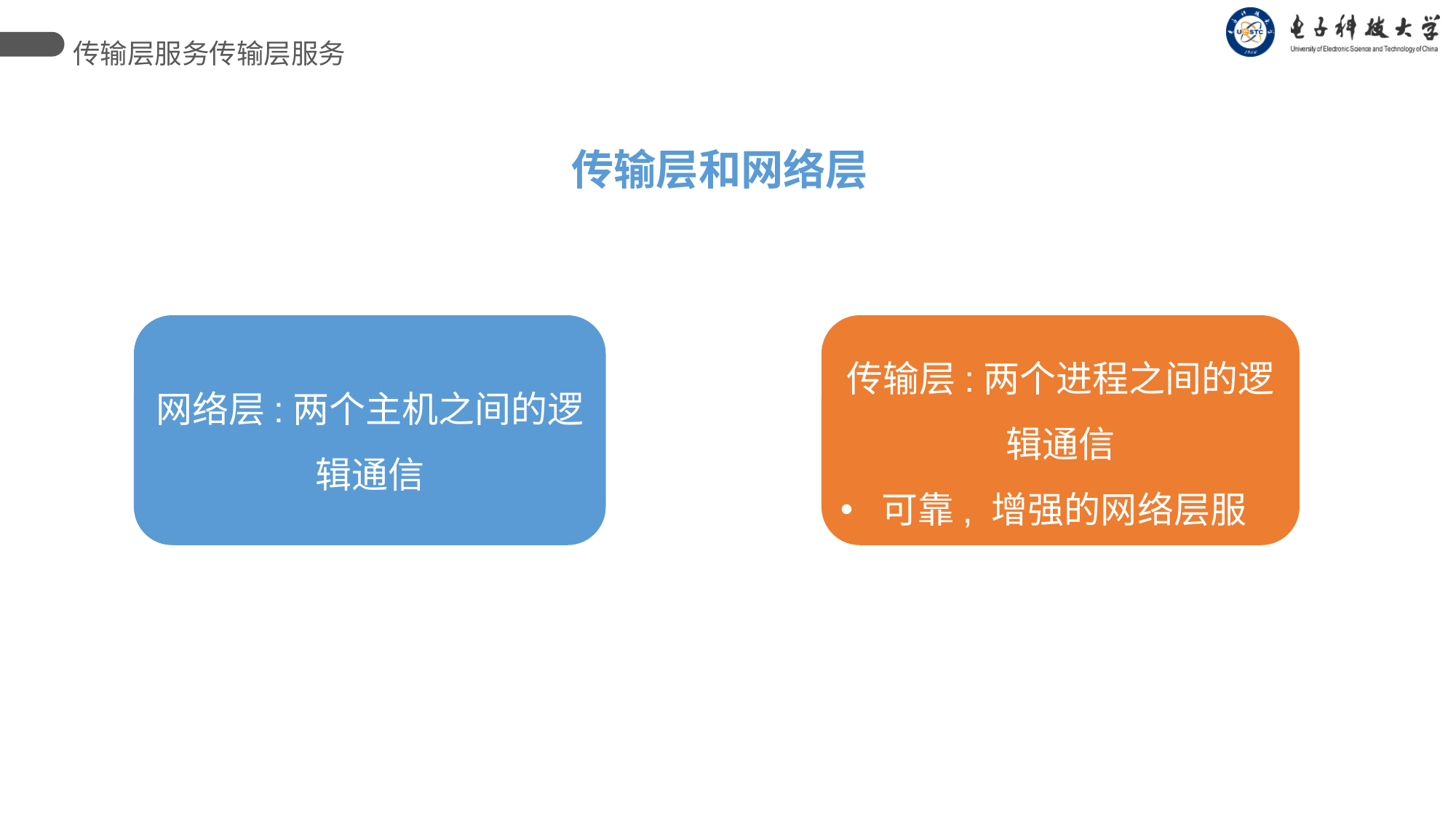

传输层服务传输层服务
传输层和网络层

网络层:两个主机之间的逻辑通信
传输层:两个进程之间的逻辑通信
可靠, 增强的网络层服务